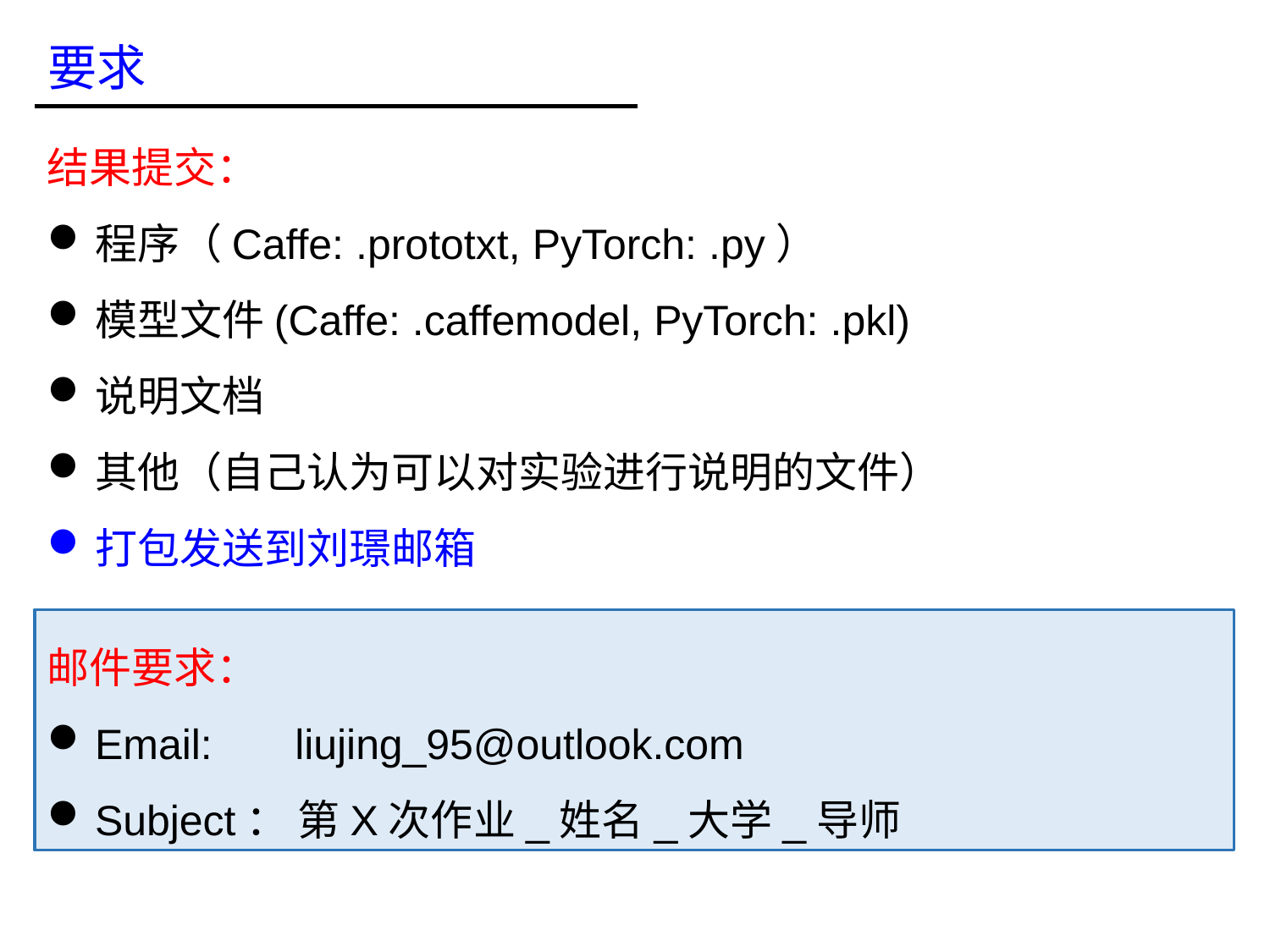

要求
结果提交：
程序（Caffe: .prototxt, PyTorch: .py）
模型文件(Caffe: .caffemodel, PyTorch: .pkl)
说明文档
其他（自己认为可以对实验进行说明的文件）
打包发送到刘璟邮箱
邮件要求：
Email:       liujing_95@outlook.com
Subject： 第X次作业_姓名_大学_导师